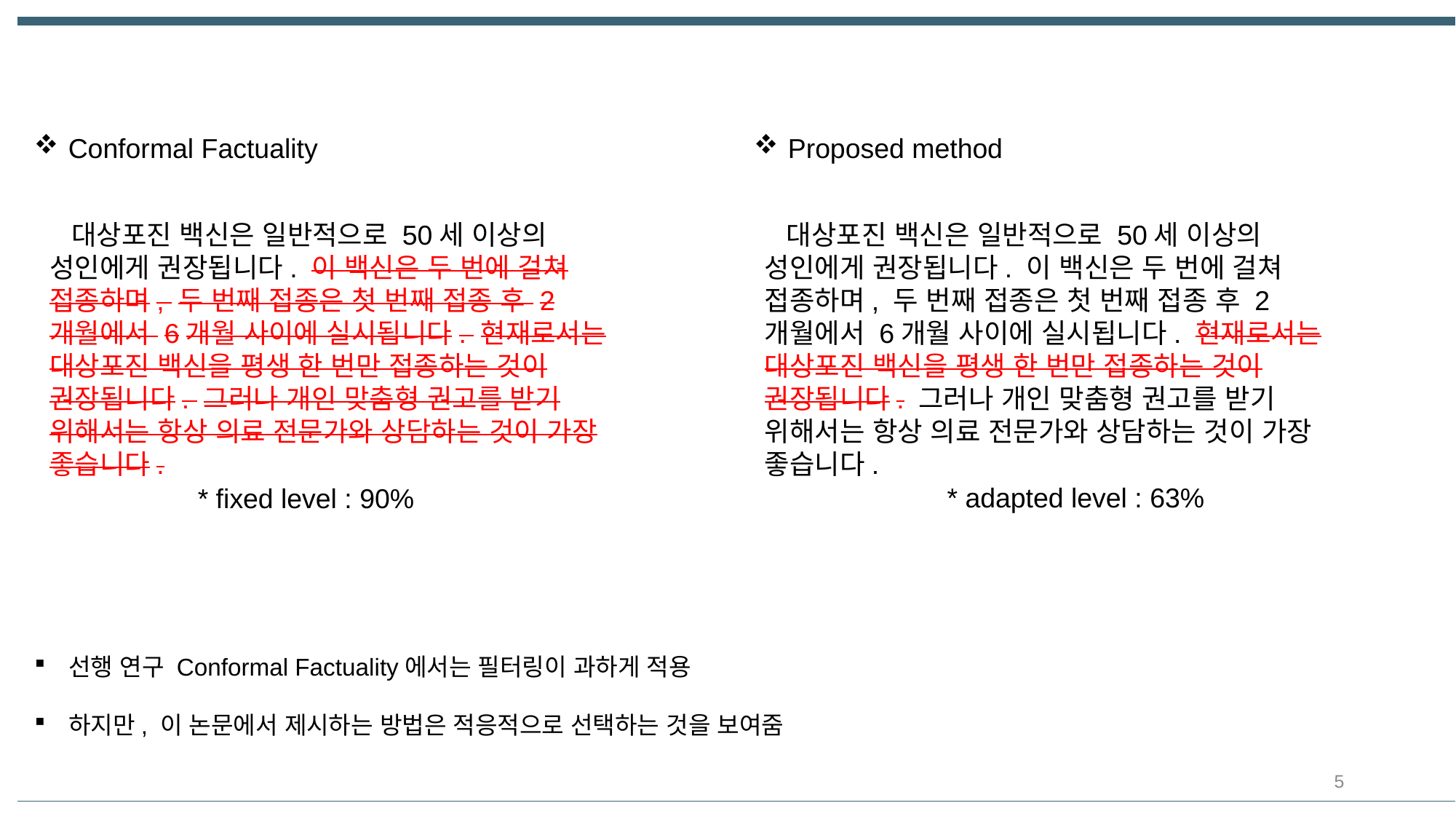

Conformal Factuality
Proposed method
  대상포진 백신은 일반적으로 50세 이상의 성인에게 권장됩니다. 이 백신은 두 번에 걸쳐 접종하며, 두 번째 접종은 첫 번째 접종 후 2개월에서 6개월 사이에 실시됩니다. 현재로서는 대상포진 백신을 평생 한 번만 접종하는 것이 권장됩니다. 그러나 개인 맞춤형 권고를 받기 위해서는 항상 의료 전문가와 상담하는 것이 가장 좋습니다.
  대상포진 백신은 일반적으로 50세 이상의 성인에게 권장됩니다. 이 백신은 두 번에 걸쳐 접종하며, 두 번째 접종은 첫 번째 접종 후 2개월에서 6개월 사이에 실시됩니다. 현재로서는 대상포진 백신을 평생 한 번만 접종하는 것이 권장됩니다. 그러나 개인 맞춤형 권고를 받기 위해서는 항상 의료 전문가와 상담하는 것이 가장 좋습니다.
* adapted level : 63%
* fixed level : 90%
선행 연구 Conformal Factuality에서는 필터링이 과하게 적용

하지만, 이 논문에서 제시하는 방법은 적응적으로 선택하는 것을 보여줌
5